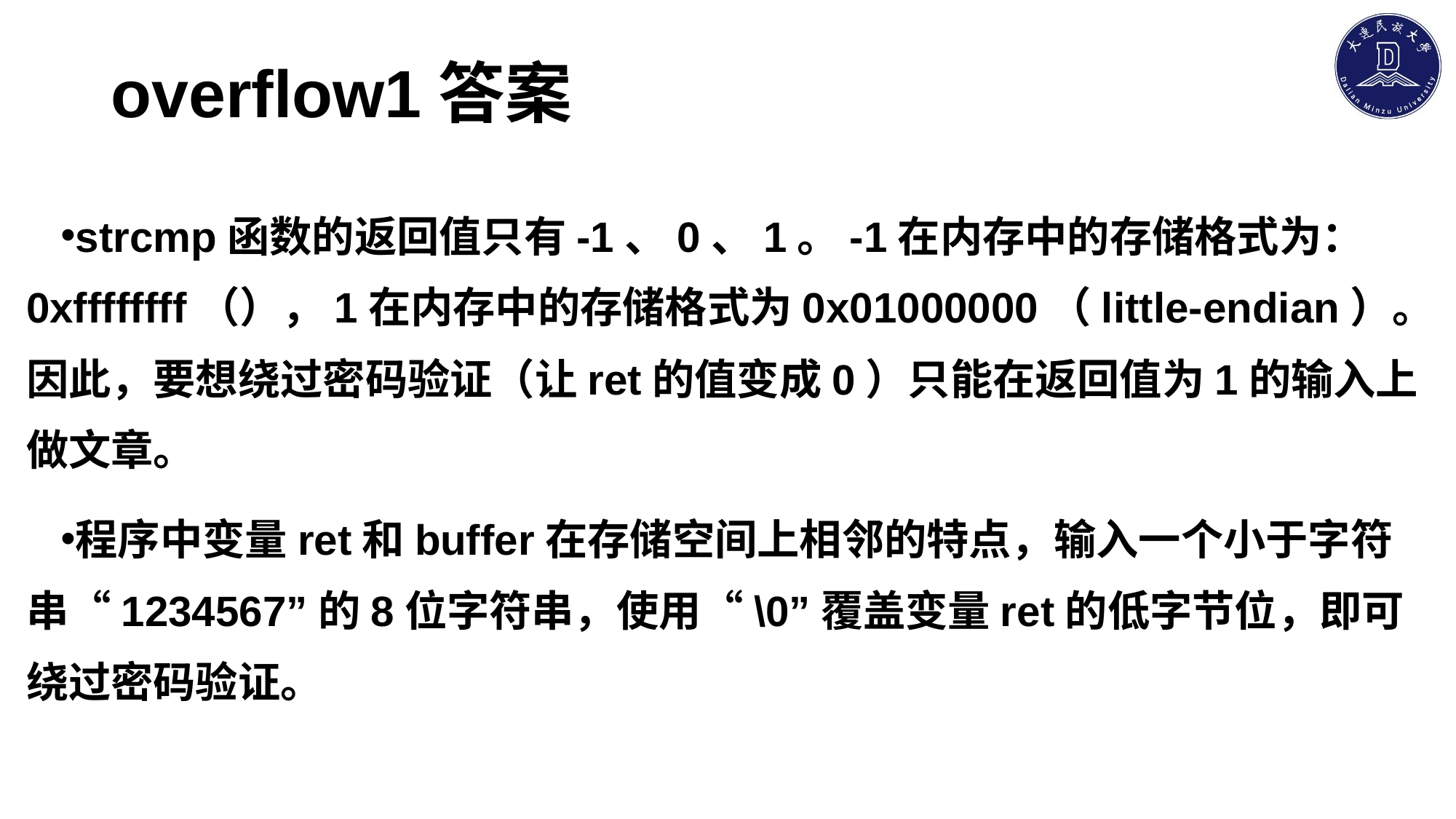

# overflow1答案
strcmp函数的返回值只有-1、0、1。-1在内存中的存储格式为：0xffffffff（），1在内存中的存储格式为0x01000000（little-endian）。因此，要想绕过密码验证（让ret的值变成0）只能在返回值为1的输入上做文章。
程序中变量ret和buffer在存储空间上相邻的特点，输入一个小于字符串“1234567”的8位字符串，使用“\0”覆盖变量ret的低字节位，即可绕过密码验证。